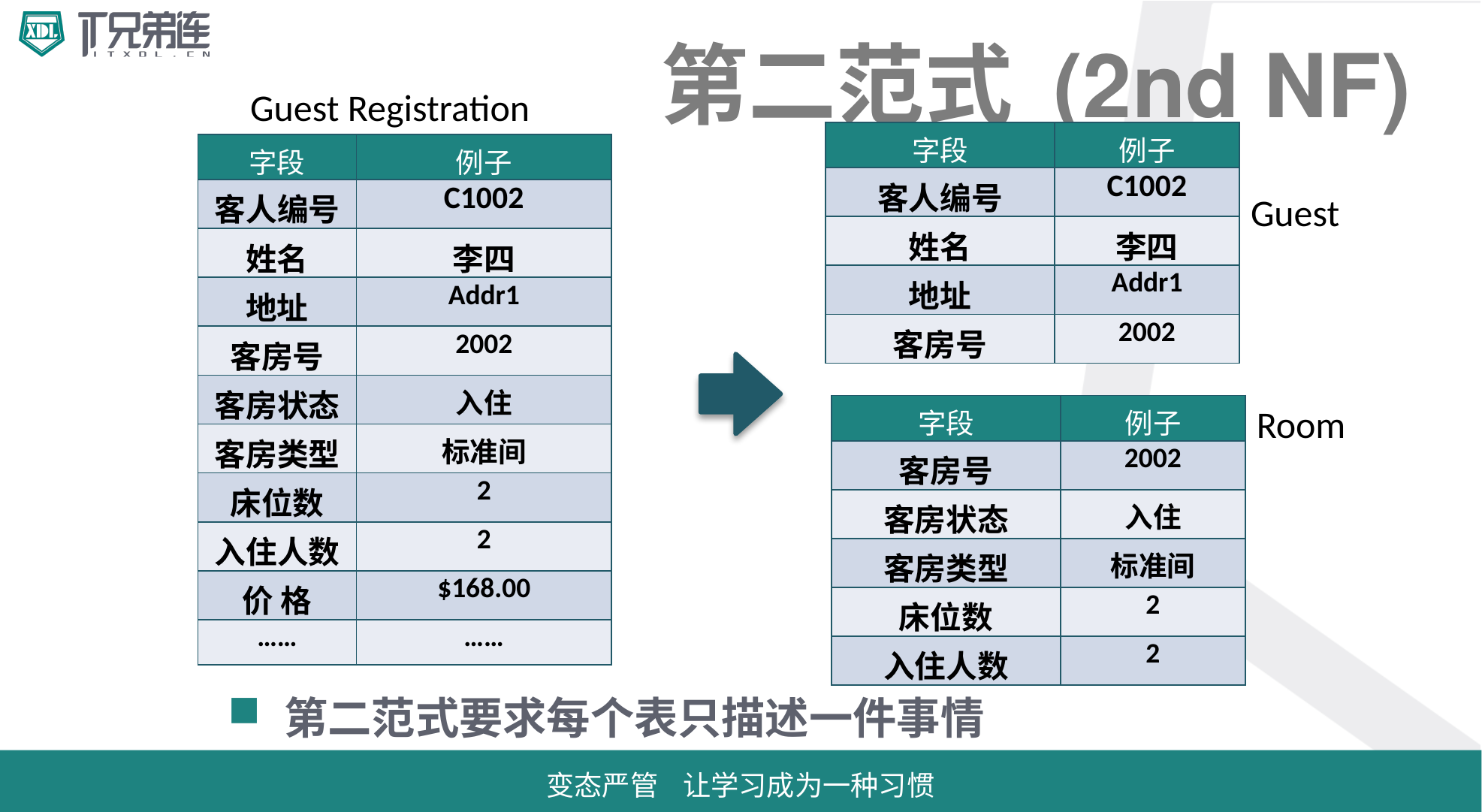

# 第二范式 (2nd NF)
Guest Registration
| 字段 | 例子 |
| --- | --- |
| 客人编号 | C1002 |
| 姓名 | 李四 |
| 地址 | Addr1 |
| 客房号 | 2002 |
| 字段 | 例子 |
| --- | --- |
| 客人编号 | C1002 |
| 姓名 | 李四 |
| 地址 | Addr1 |
| 客房号 | 2002 |
| 客房状态 | 入住 |
| 客房类型 | 标准间 |
| 床位数 | 2 |
| 入住人数 | 2 |
| 价 格 | $168.00 |
| …… | …… |
Guest

Room
| 字段 | 例子 |
| --- | --- |
| 客房号 | 2002 |
| 客房状态 | 入住 |
| 客房类型 | 标准间 |
| 床位数 | 2 |
| 入住人数 | 2 |
第二范式要求每个表只描述一件事情